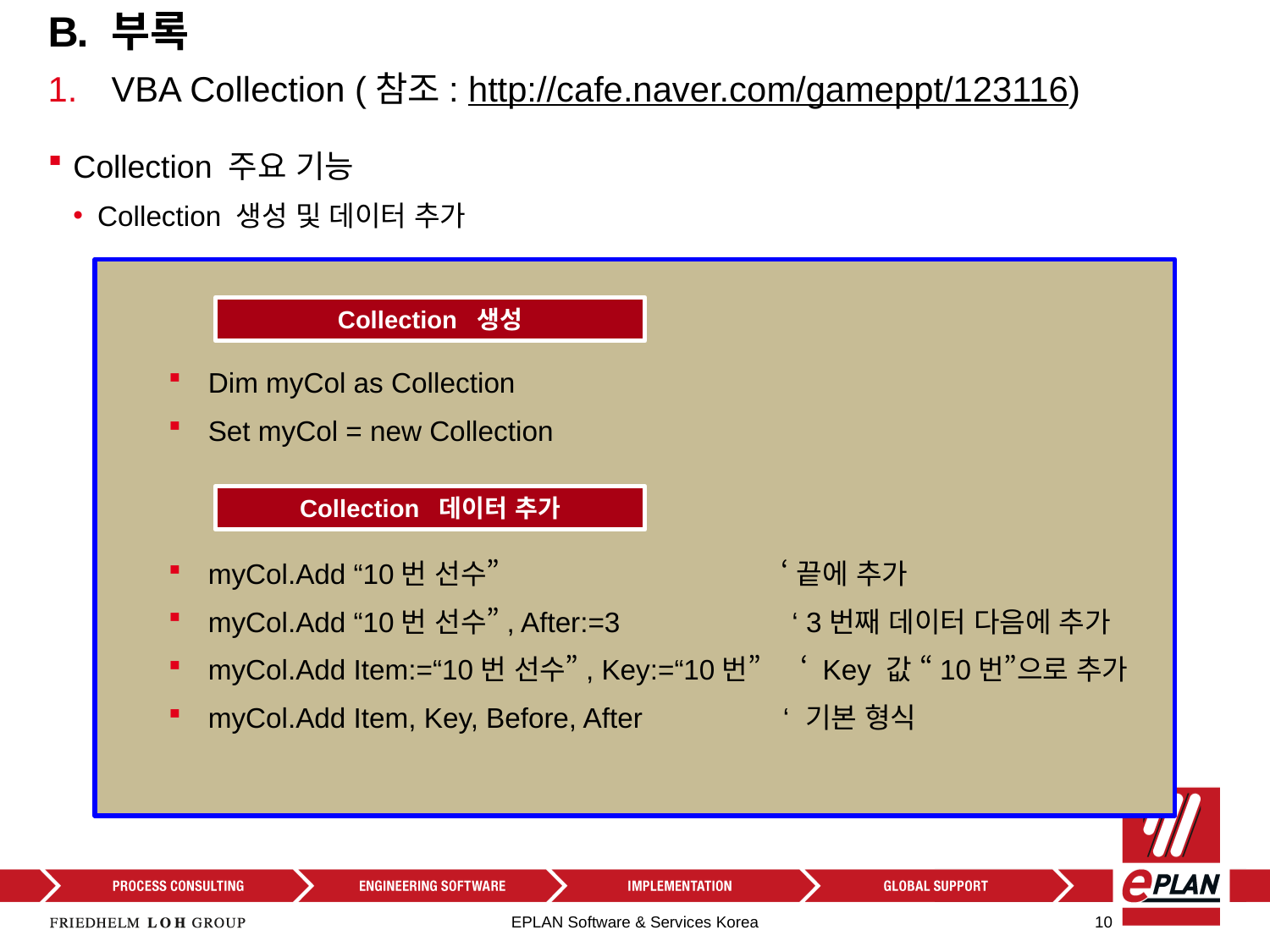

# 부록
VBA Collection (참조: http://cafe.naver.com/gameppt/123116)
Collection 주요 기능
Collection 생성 및 데이터 추가

Dim myCol as Collection
Set myCol = new Collection

myCol.Add “10번 선수”                                    ‘ 끝에 추가
myCol.Add “10번 선수”, After:=3                      ‘ 3번째 데이터 다음에 추가
myCol.Add Item:=“10번 선수”, Key:=“10번”     ‘ Key 값 “10번”으로 추가
myCol.Add Item, Key, Before, After                  ‘ 기본 형식

Collection  생성
Collection  데이터 추가
EPLAN Software & Services Korea
10